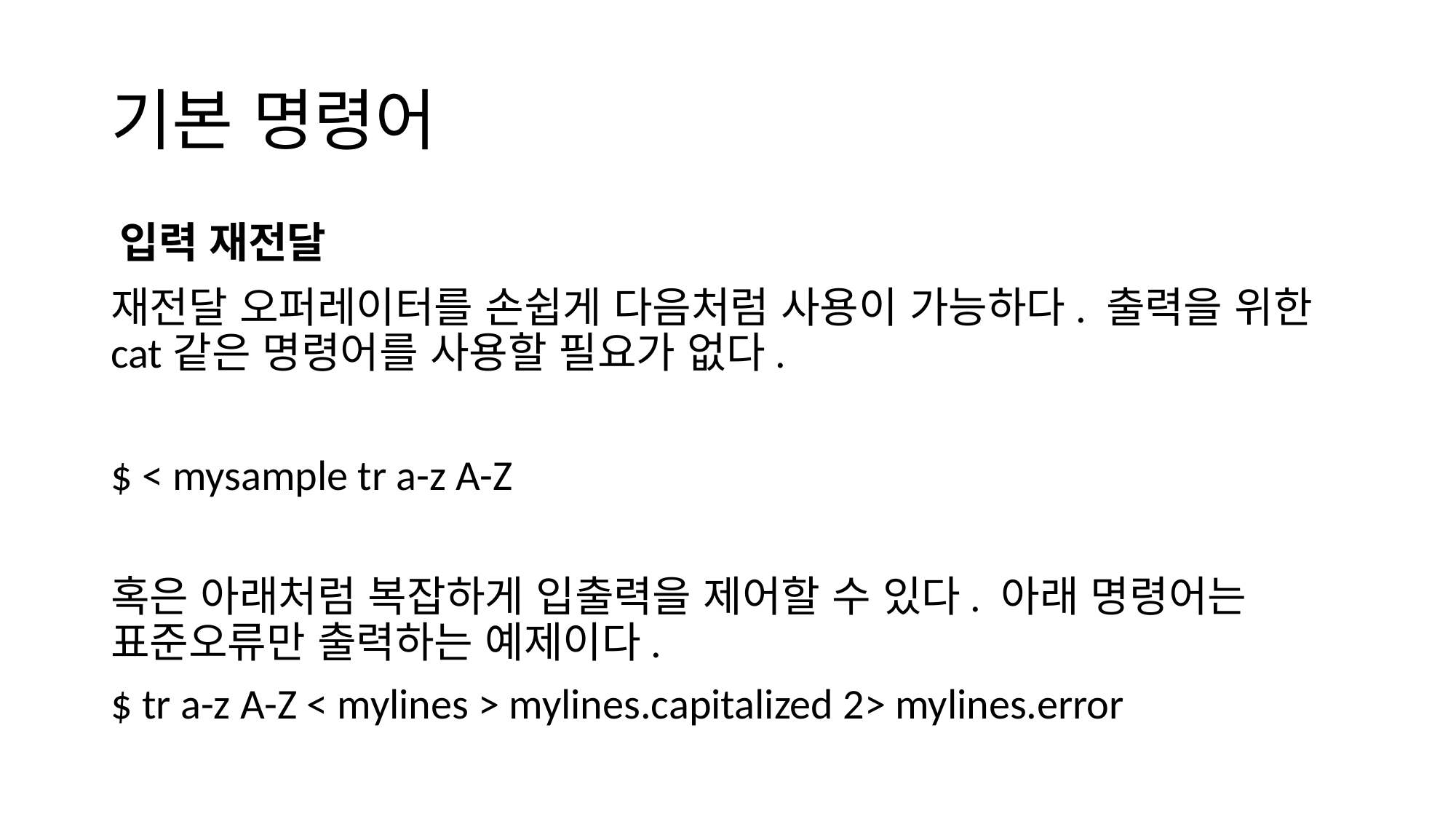

# 기본 명령어
입력 재전달
재전달 오퍼레이터를 손쉽게 다음처럼 사용이 가능하다. 출력을 위한 cat같은 명령어를 사용할 필요가 없다.

$ < mysample tr a-z A-Z

혹은 아래처럼 복잡하게 입출력을 제어할 수 있다. 아래 명령어는 표준오류만 출력하는 예제이다.
$ tr a-z A-Z < mylines > mylines.capitalized 2> mylines.error